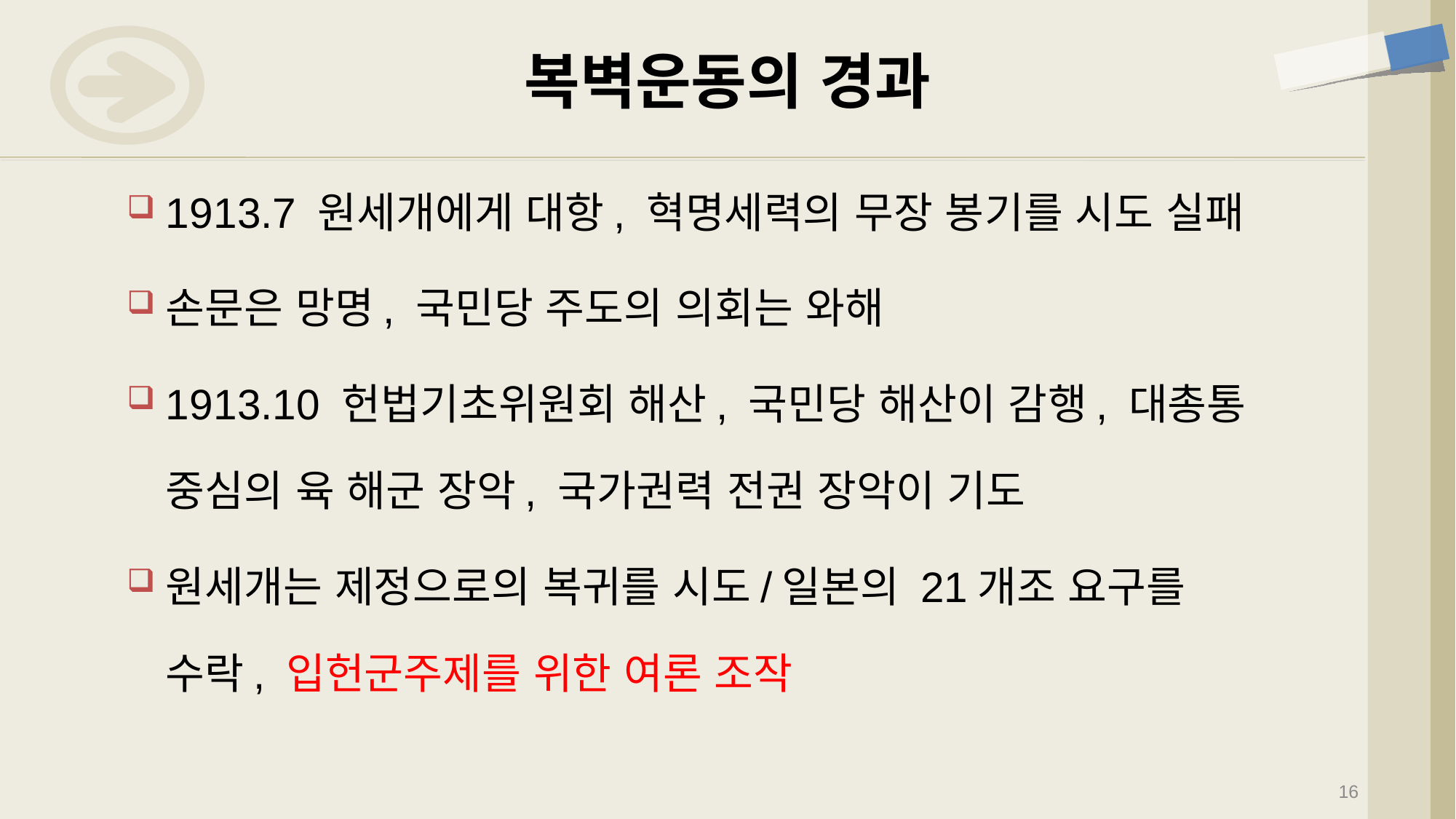

# 복벽운동의 경과
1913.7 원세개에게 대항, 혁명세력의 무장 봉기를 시도 실패
손문은 망명, 국민당 주도의 의회는 와해
1913.10 헌법기초위원회 해산, 국민당 해산이 감행, 대총통 중심의 육 해군 장악, 국가권력 전권 장악이 기도
원세개는 제정으로의 복귀를 시도/일본의 21개조 요구를 수락, 입헌군주제를 위한 여론 조작

16